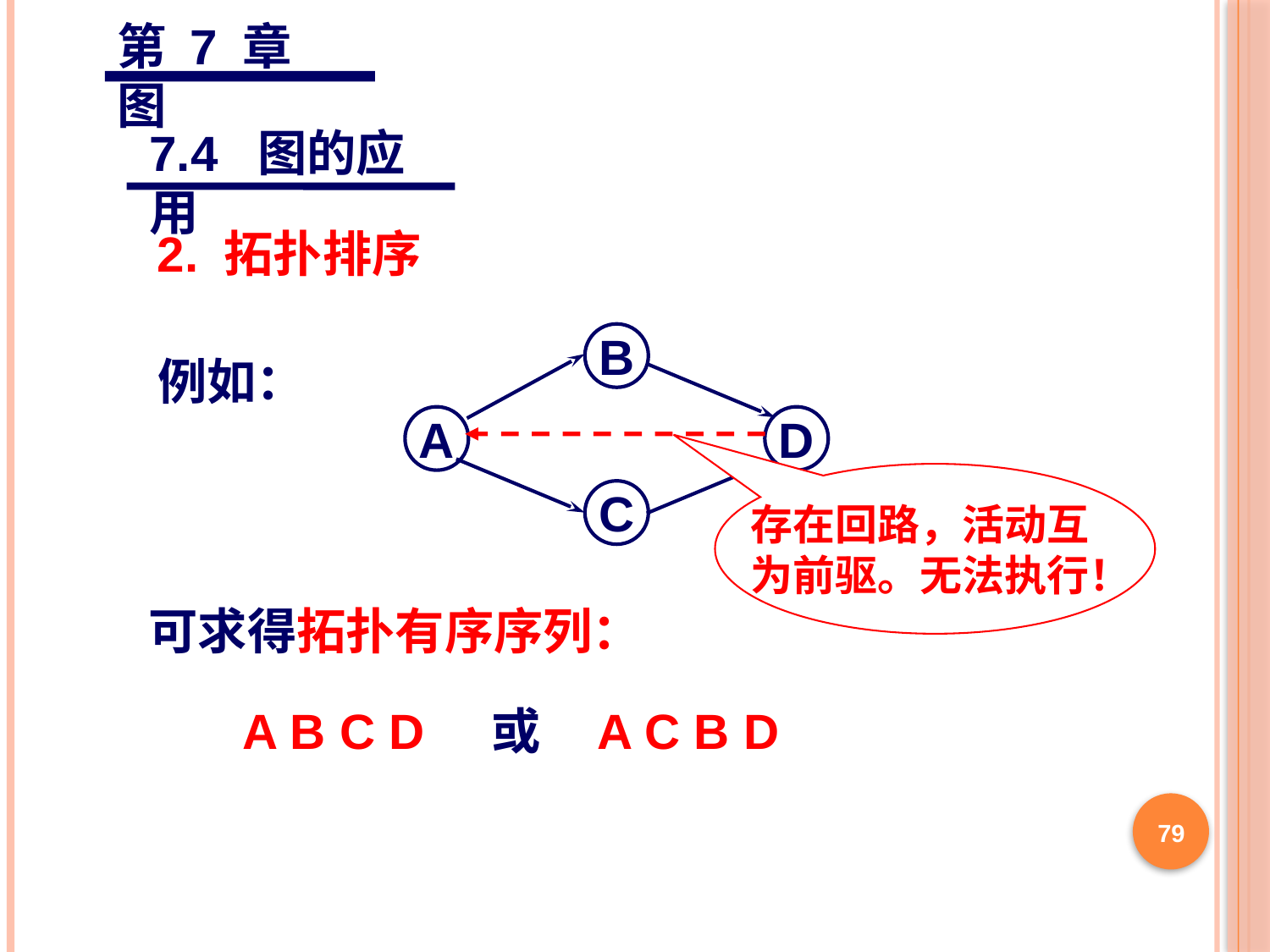

第 7 章  图

7.4  图的应用

2. 拓扑排序
B

A
D

C
例如：

存在回路，活动互
为前驱。无法执行！
可求得拓扑有序序列：
A B C D    或    A C B D
79